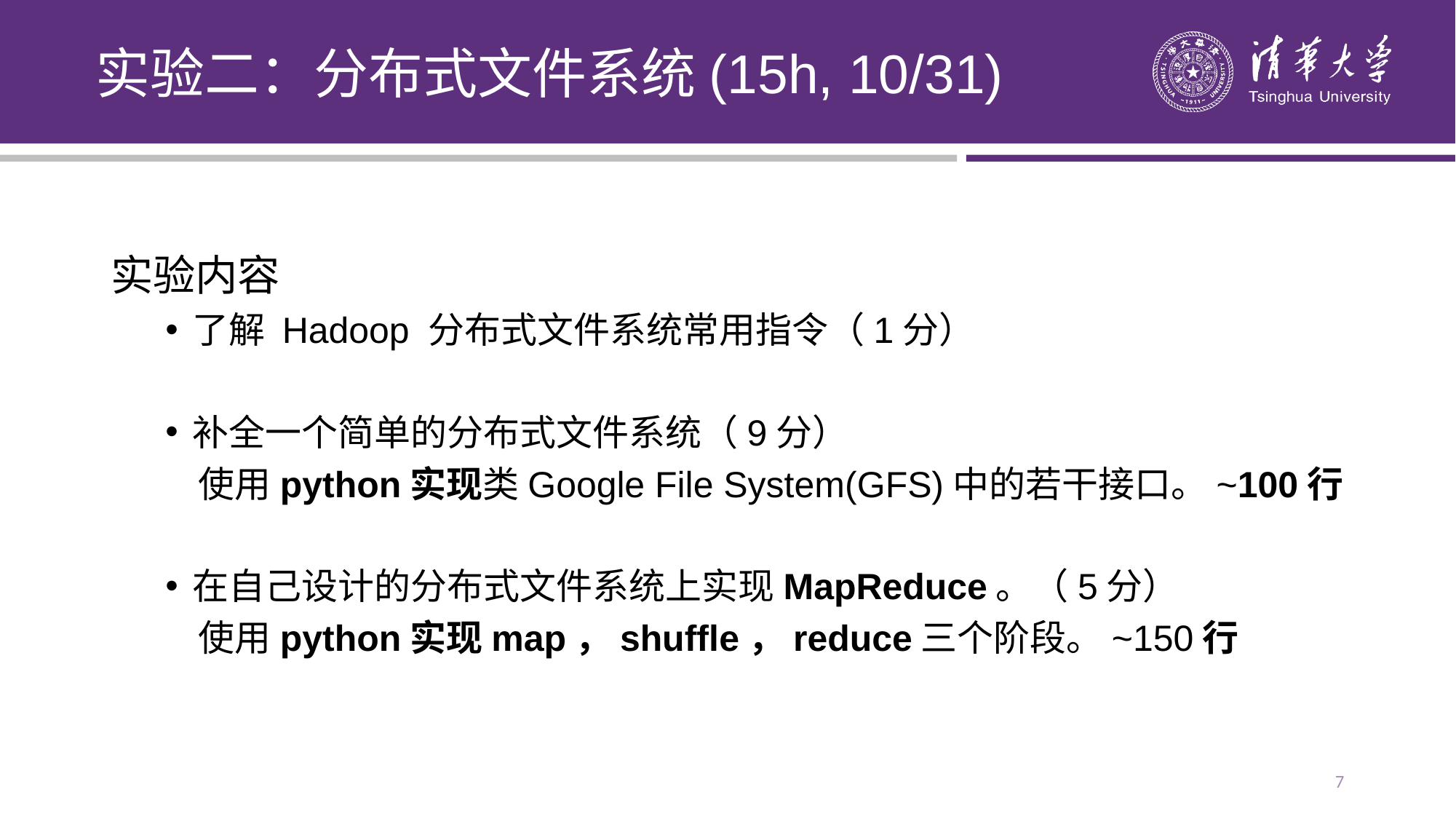

实验二：分布式文件系统(15h, 10/31)
实验内容
了解 Hadoop 分布式文件系统常用指令（1分）

补全一个简单的分布式文件系统（9分）
   使用python实现类Google File System(GFS)中的若干接口。~100行

在自己设计的分布式文件系统上实现MapReduce。（5分）
   使用python实现map，shuffle，reduce三个阶段。~150行

7